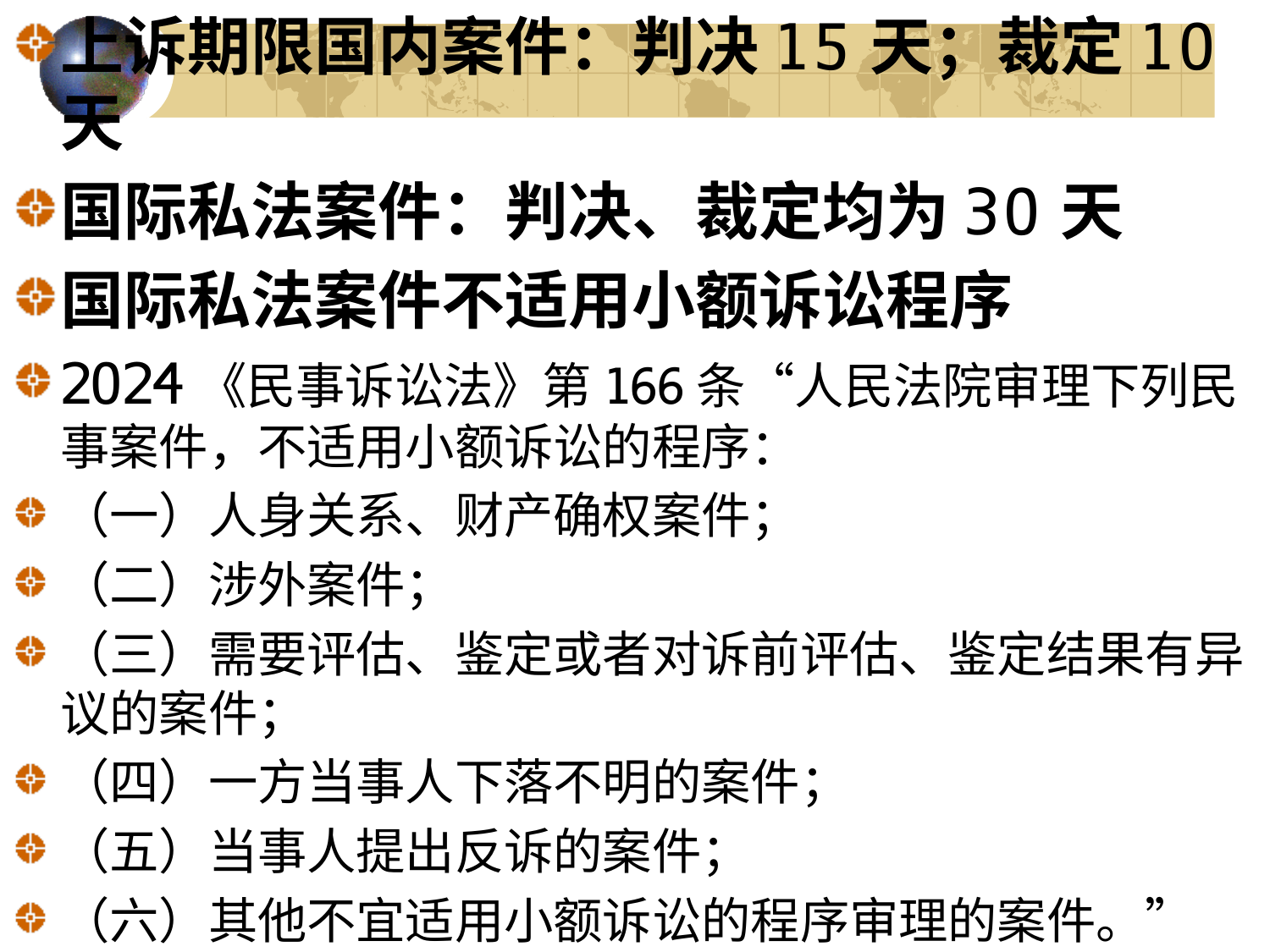

上诉期限国内案件：判决15天；裁定10天
国际私法案件：判决、裁定均为30天
国际私法案件不适用小额诉讼程序
2024《民事诉讼法》第166条“人民法院审理下列民事案件，不适用小额诉讼的程序：
（一）人身关系、财产确权案件；
（二）涉外案件；
（三）需要评估、鉴定或者对诉前评估、鉴定结果有异议的案件；
（四）一方当事人下落不明的案件；
（五）当事人提出反诉的案件；
（六）其他不宜适用小额诉讼的程序审理的案件。”